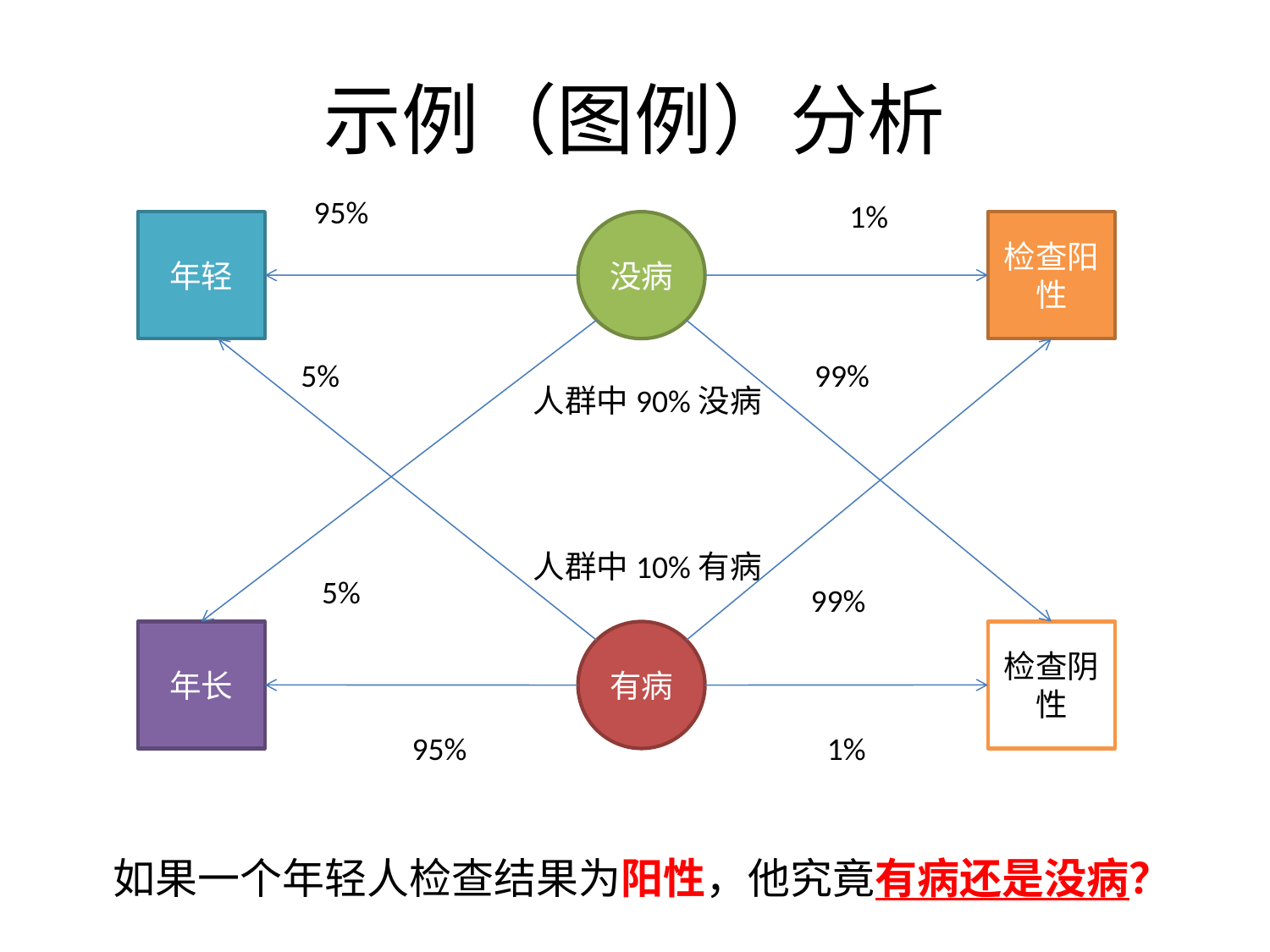

# 示例（图例）分析
95%
1%
年轻
没病
检查阳性
5%
99%
人群中90%没病
人群中10%有病
5%
99%
年长
有病
检查阴性
1%
95%
如果一个年轻人检查结果为阳性，他究竟有病还是没病？